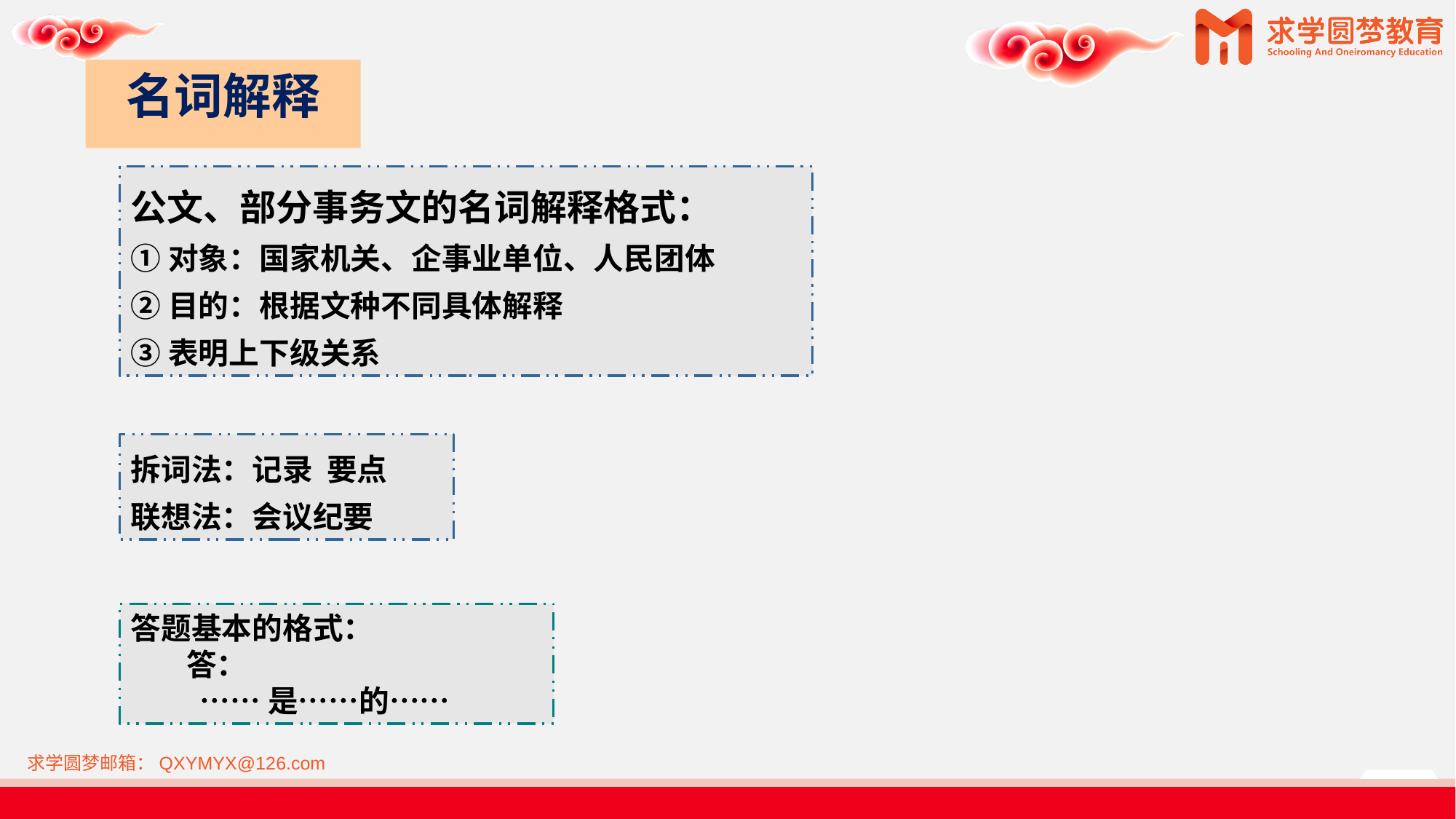

# 名词解释
公文、部分事务文的名词解释格式：
①对象：国家机关、企事业单位、人民团体
②目的：根据文种不同具体解释
③表明上下级关系
拆词法：记录  要点
联想法：会议纪要
答题基本的格式：
       答：
          ……是……的……